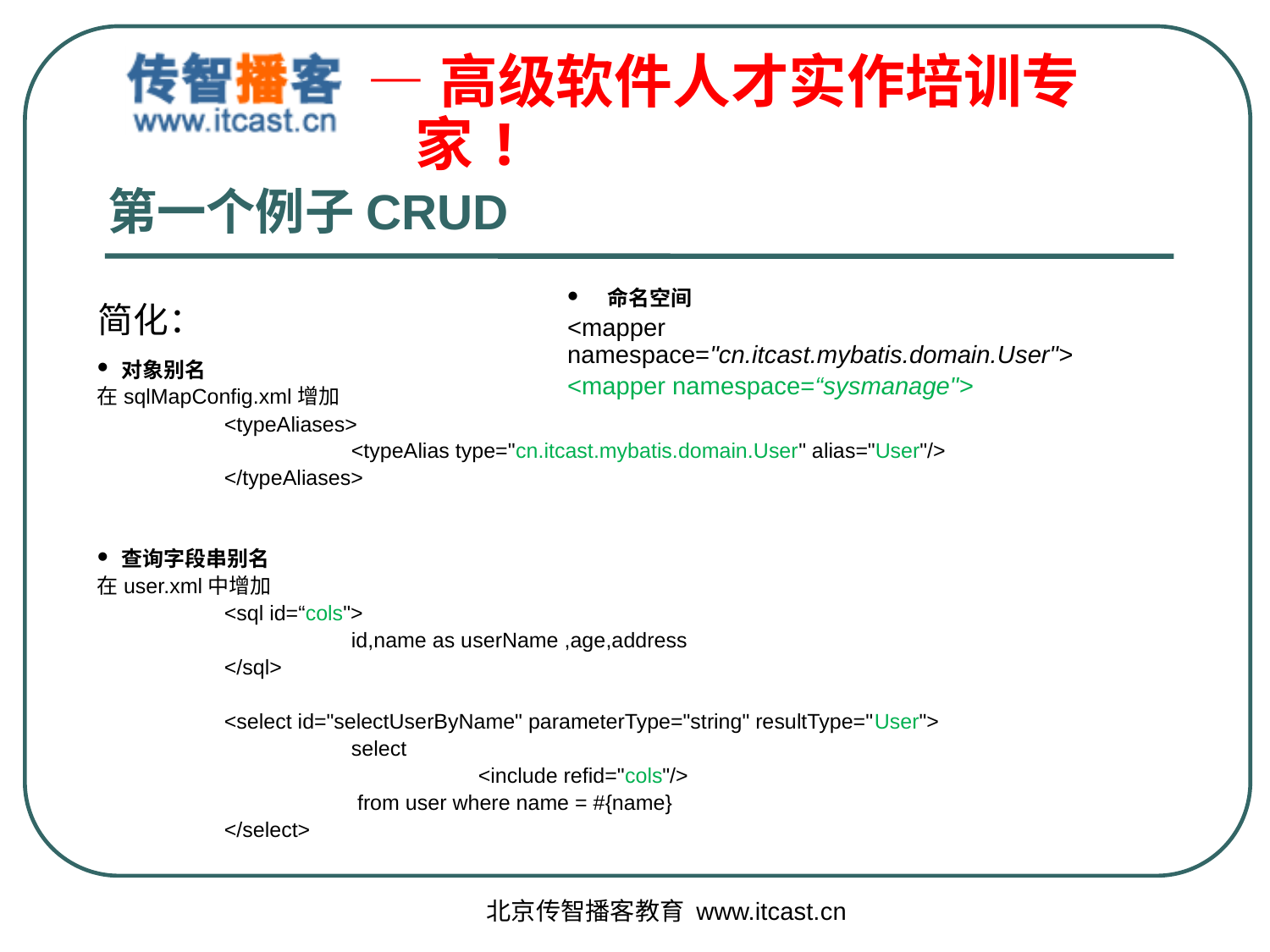

# 第一个例子CRUD
 命名空间
<mapper namespace="cn.itcast.mybatis.domain.User">
<mapper namespace=“sysmanage">

简化：
对象别名
在sqlMapConfig.xml增加
	<typeAliases>
		<typeAlias type="cn.itcast.mybatis.domain.User" alias="User"/>
	</typeAliases>

查询字段串别名
在user.xml中增加
	<sql id=“cols">
		id,name as userName ,age,address
	</sql>

	<select id="selectUserByName" parameterType="string" resultType="User">
		select
			<include refid="cols"/>
		 from user where name = #{name}
	</select>
北京传智播客教育 www.itcast.cn